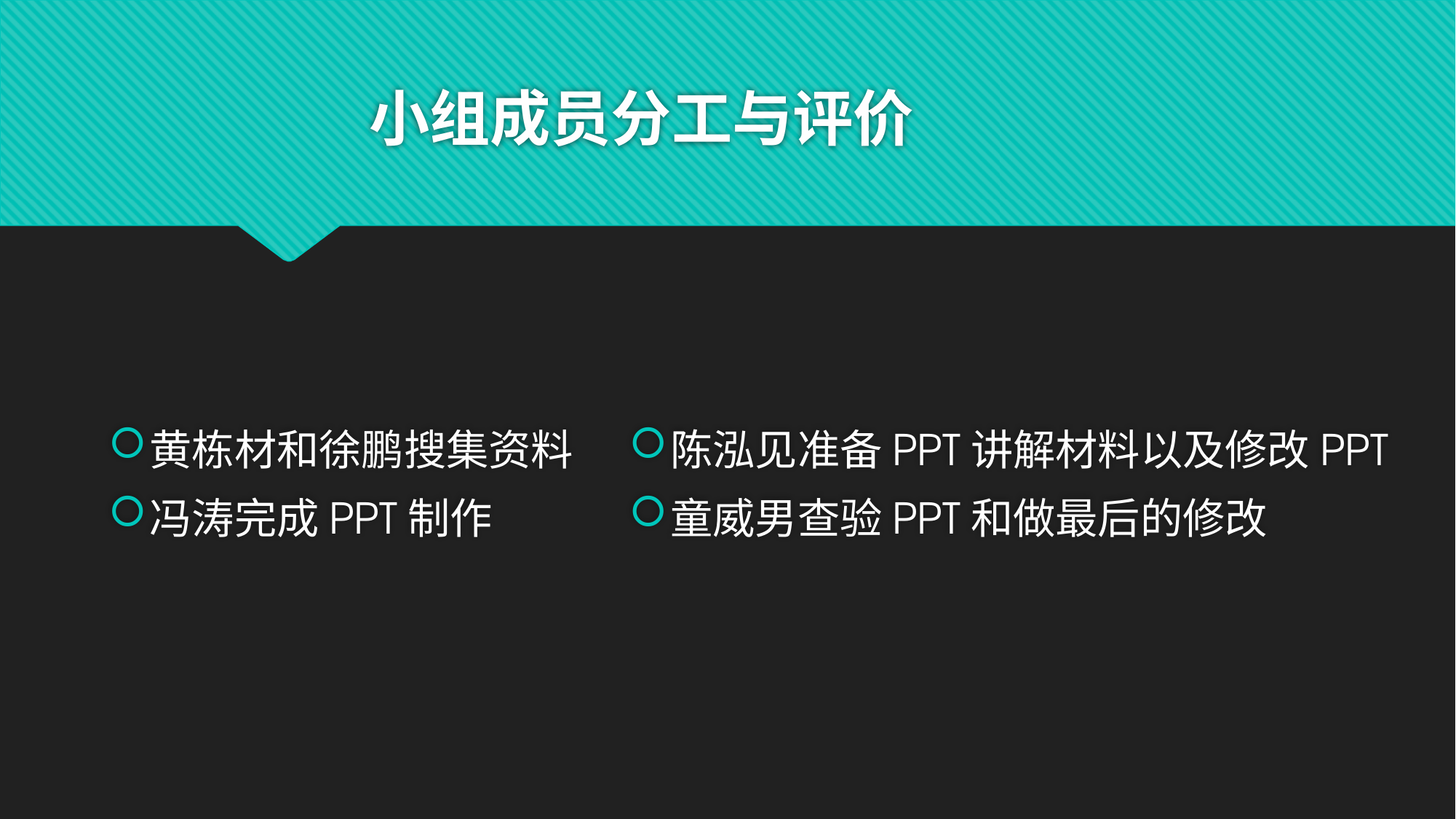

# 小组成员分工与评价
黄栋材和徐鹏搜集资料
冯涛完成PPT制作
陈泓见准备PPT讲解材料以及修改PPT
童威男查验PPT和做最后的修改